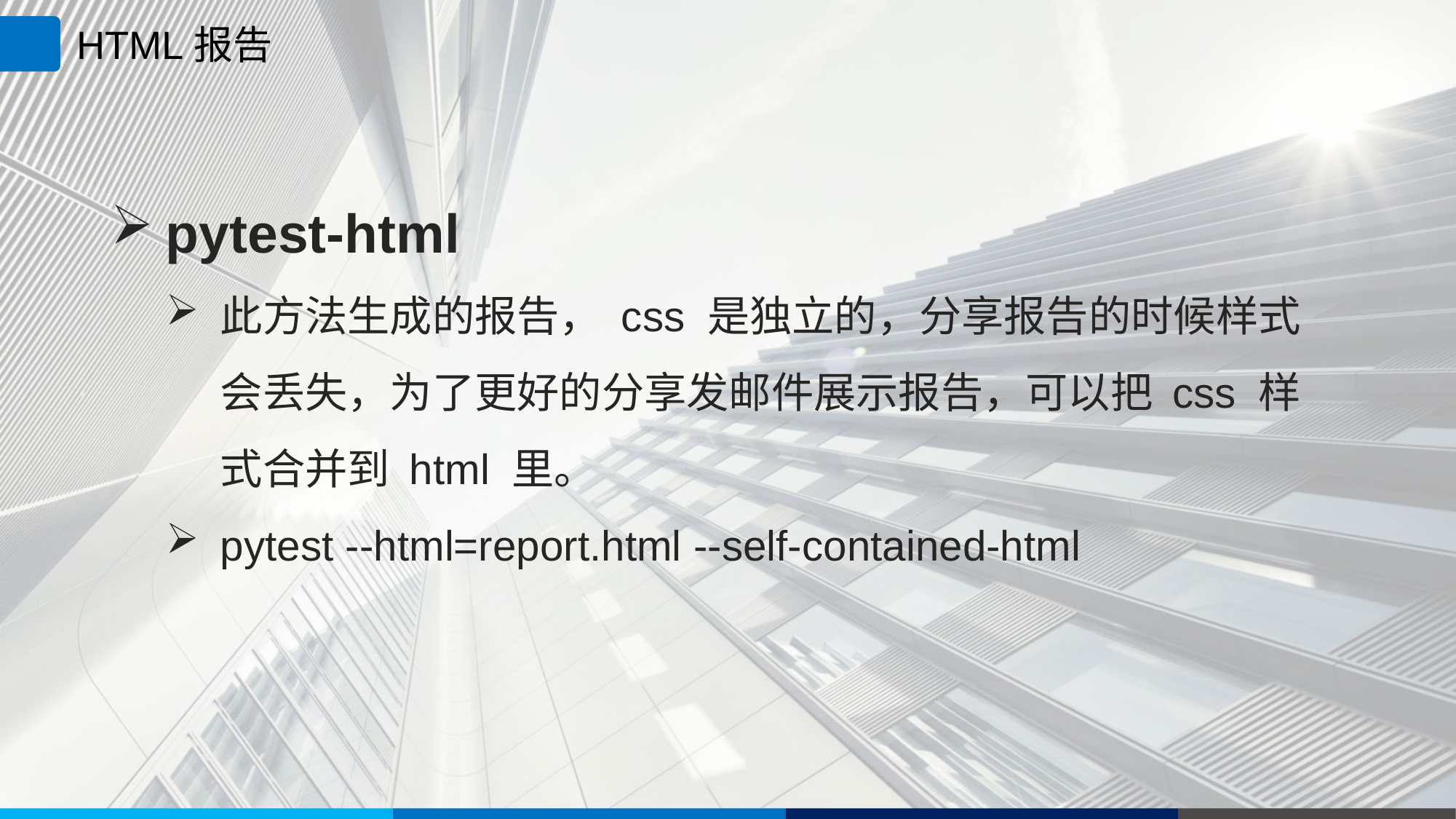

HTML报告

pytest-html
此方法生成的报告， css 是独立的，分享报告的时候样式会丢失，为了更好的分享发邮件展示报告，可以把 css 样式合并到 html 里。
pytest --html=report.html --self-contained-html